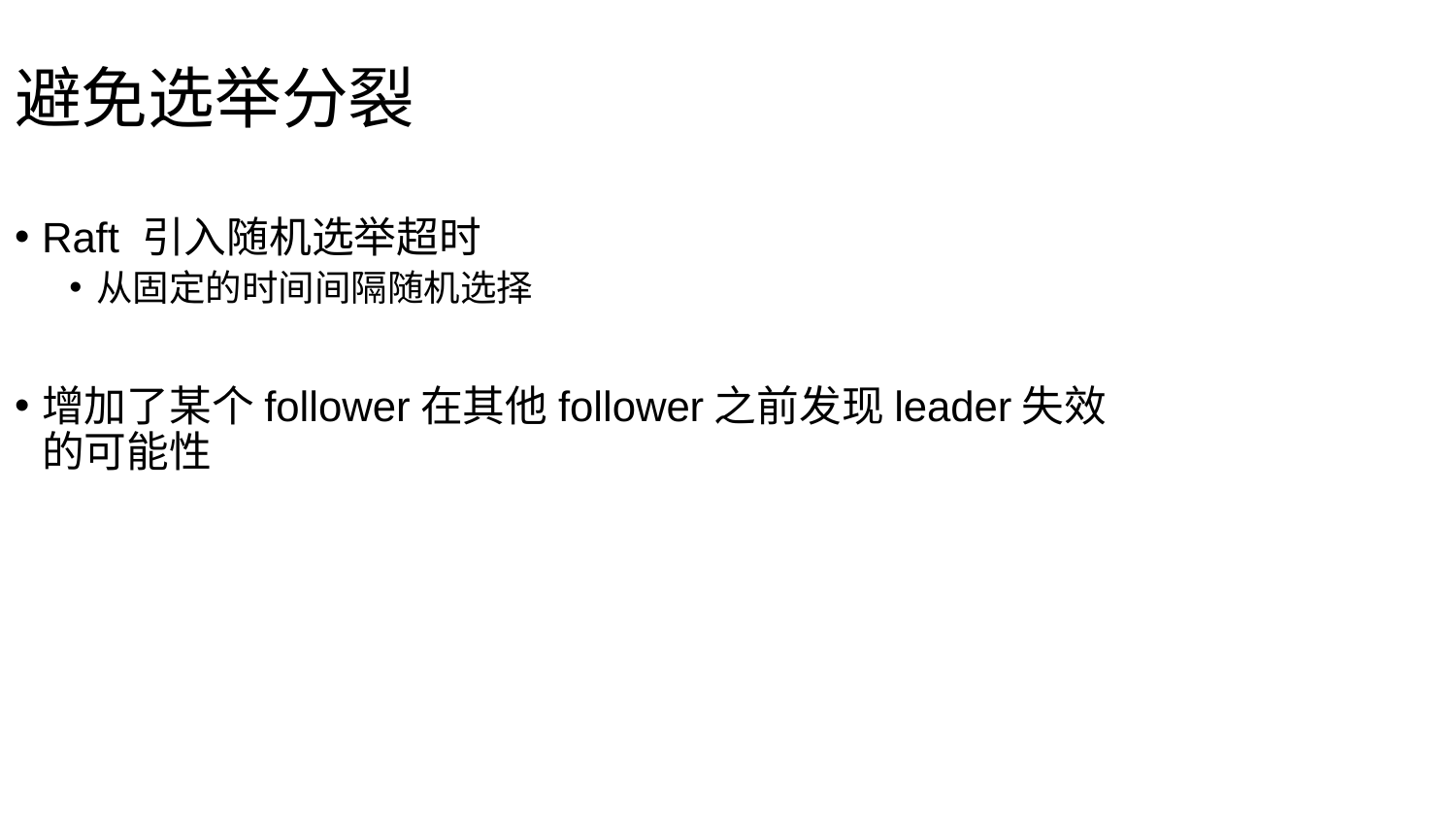

避免选举分裂
Raft 引入随机选举超时
从固定的时间间隔随机选择

增加了某个follower在其他follower之前发现leader失效的可能性